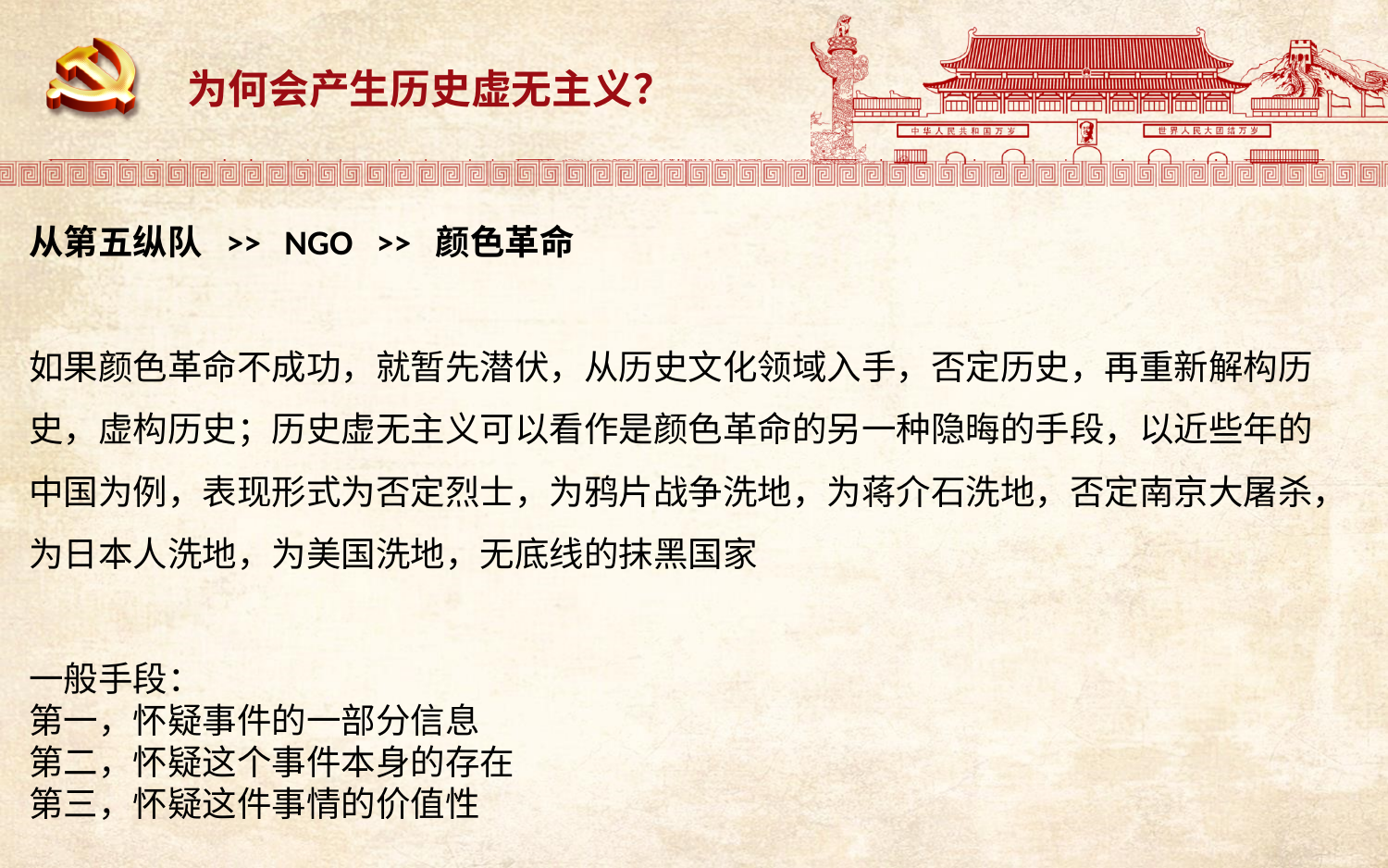

为何会产生历史虚无主义？
从第五纵队  >>   NGO   >>  颜色革命

如果颜色革命不成功，就暂先潜伏，从历史文化领域入手，否定历史，再重新解构历史，虚构历史；历史虚无主义可以看作是颜色革命的另一种隐晦的手段，以近些年的中国为例，表现形式为否定烈士，为鸦片战争洗地，为蒋介石洗地，否定南京大屠杀，为日本人洗地，为美国洗地，无底线的抹黑国家

一般手段：
第一，怀疑事件的一部分信息
第二，怀疑这个事件本身的存在
第三，怀疑这件事情的价值性